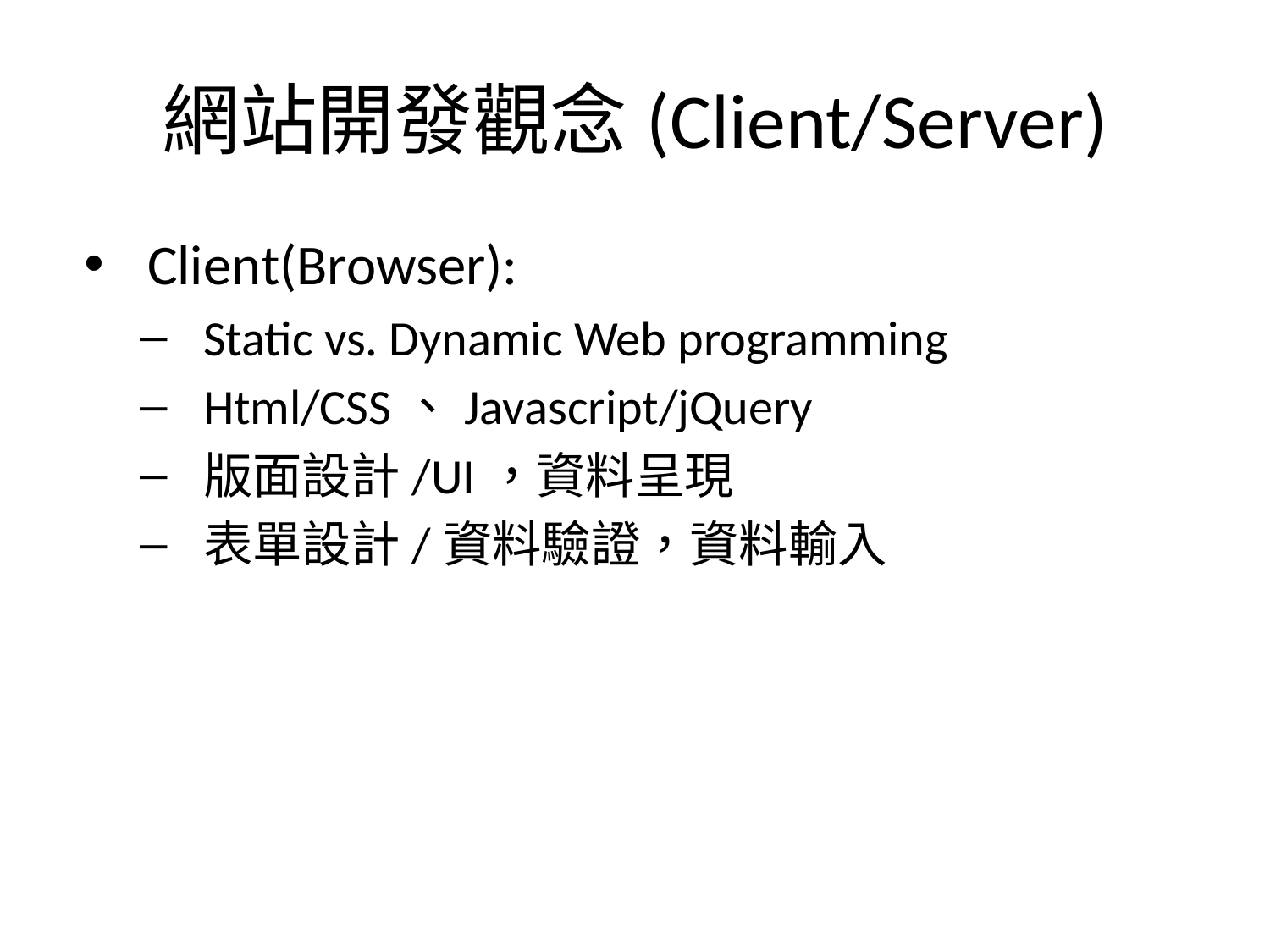

# 網站開發觀念(Client/Server)
Client(Browser):
Static vs. Dynamic Web programming
Html/CSS、Javascript/jQuery
版面設計/UI，資料呈現
表單設計/資料驗證，資料輸入